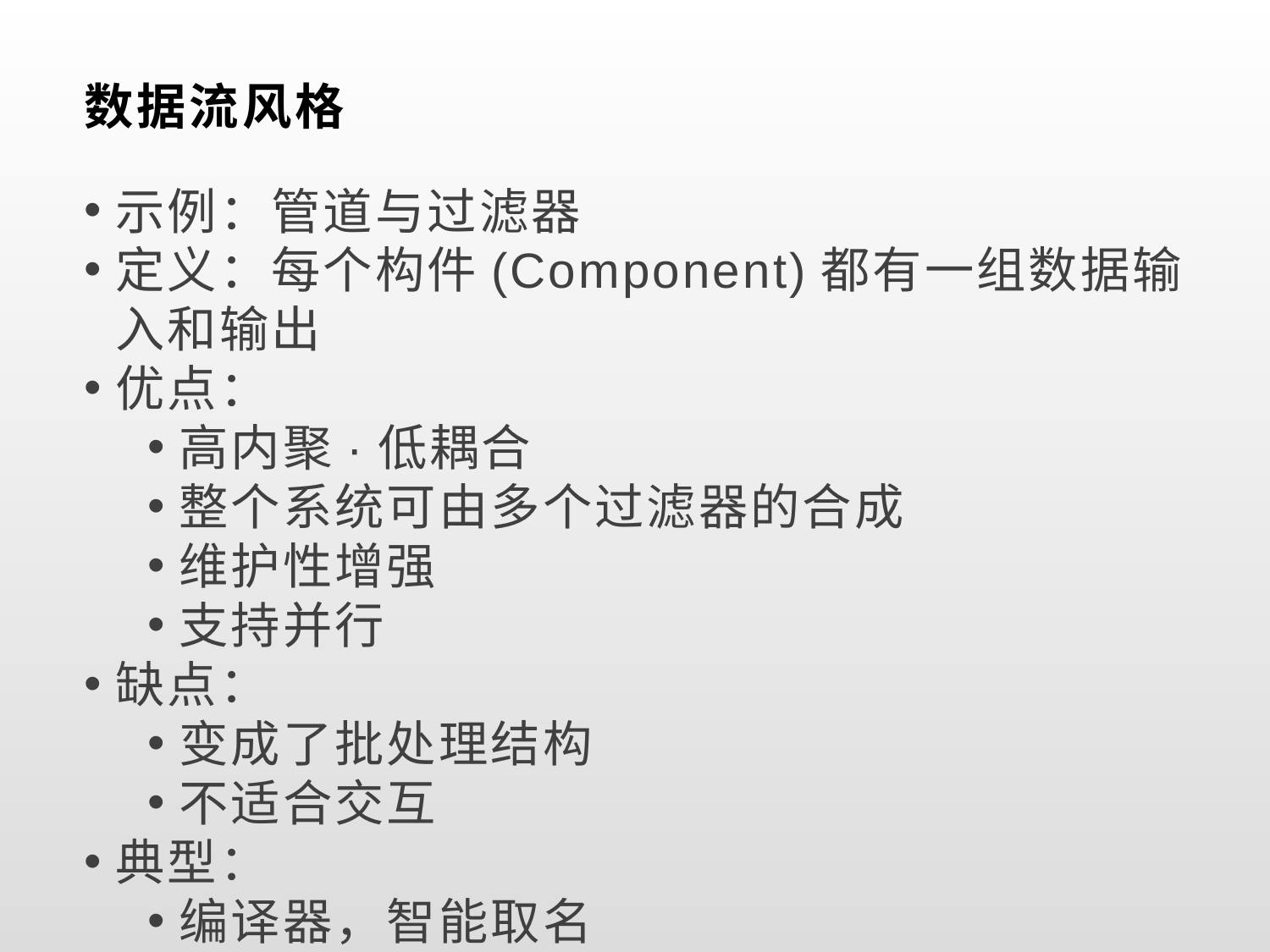

# 数据流风格
示例：管道与过滤器
定义：每个构件(Component)都有一组数据输入和输出
优点：
高内聚·低耦合
整个系统可由多个过滤器的合成
维护性增强
支持并行
缺点：
变成了批处理结构
不适合交互
典型：
编译器，智能取名